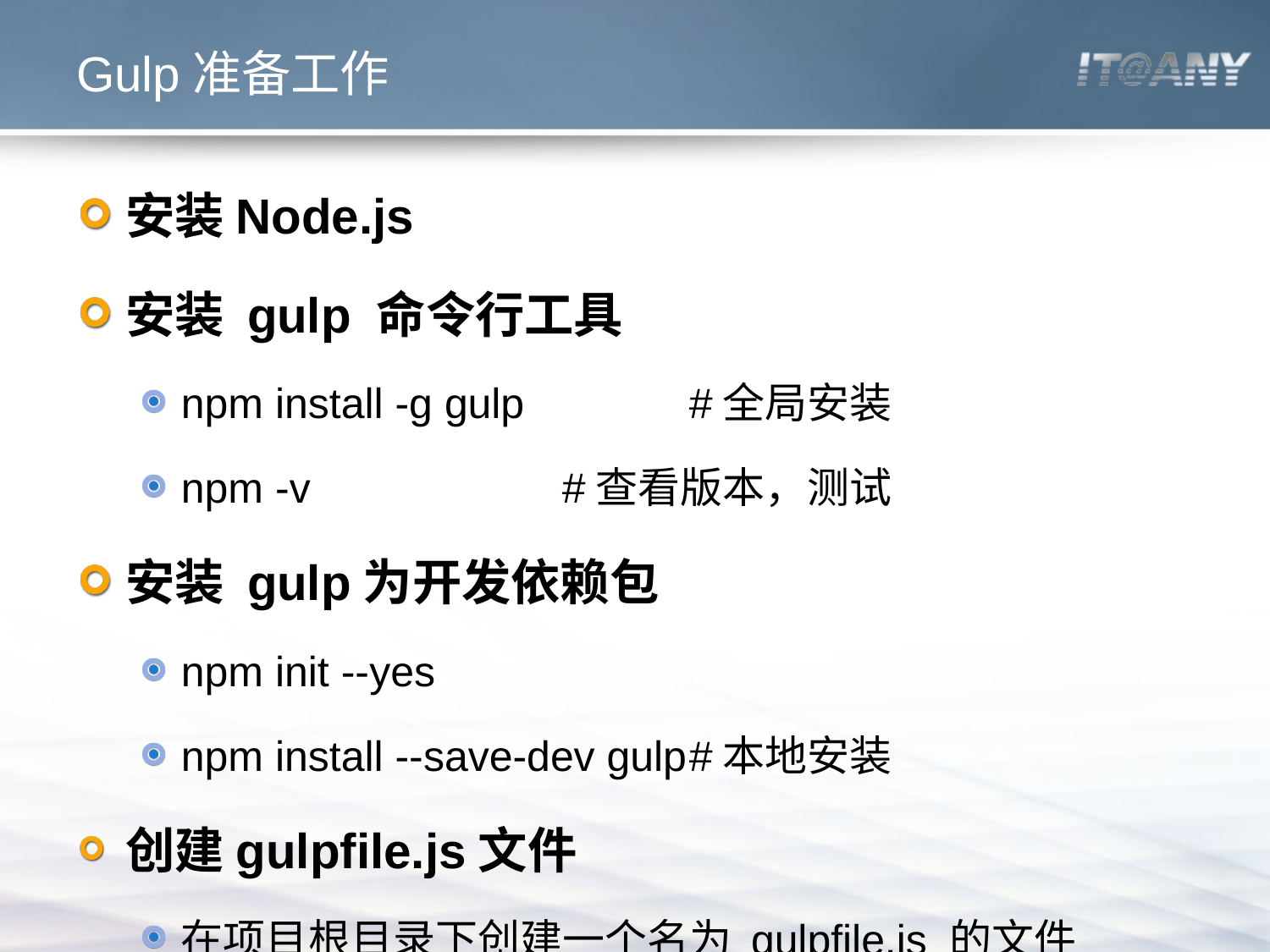

# Gulp准备工作
安装Node.js
安装 gulp 命令行工具
npm install -g gulp		#全局安装
npm -v		#查看版本，测试
安装 gulp为开发依赖包
npm init --yes
npm install --save-dev gulp	#本地安装
创建gulpfile.js文件
在项目根目录下创建一个名为 gulpfile.js 的文件